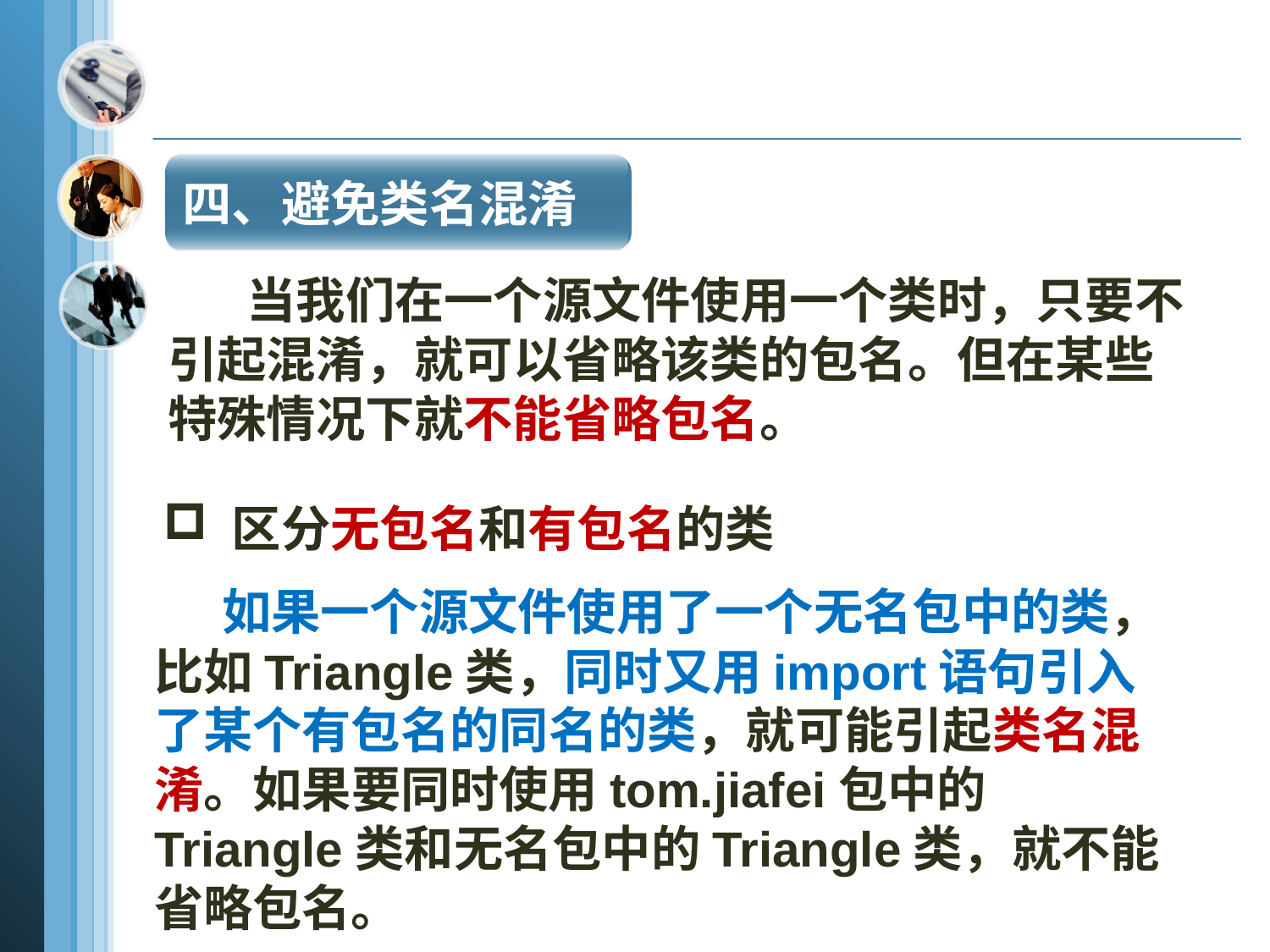

四、避免类名混淆

      当我们在一个源文件使用一个类时，只要不引起混淆，就可以省略该类的包名。但在某些特殊情况下就不能省略包名。
 区分无包名和有包名的类
     如果一个源文件使用了一个无名包中的类，比如Triangle类，同时又用import语句引入了某个有包名的同名的类，就可能引起类名混淆。如果要同时使用tom.jiafei包中的Triangle类和无名包中的Triangle类，就不能省略包名。